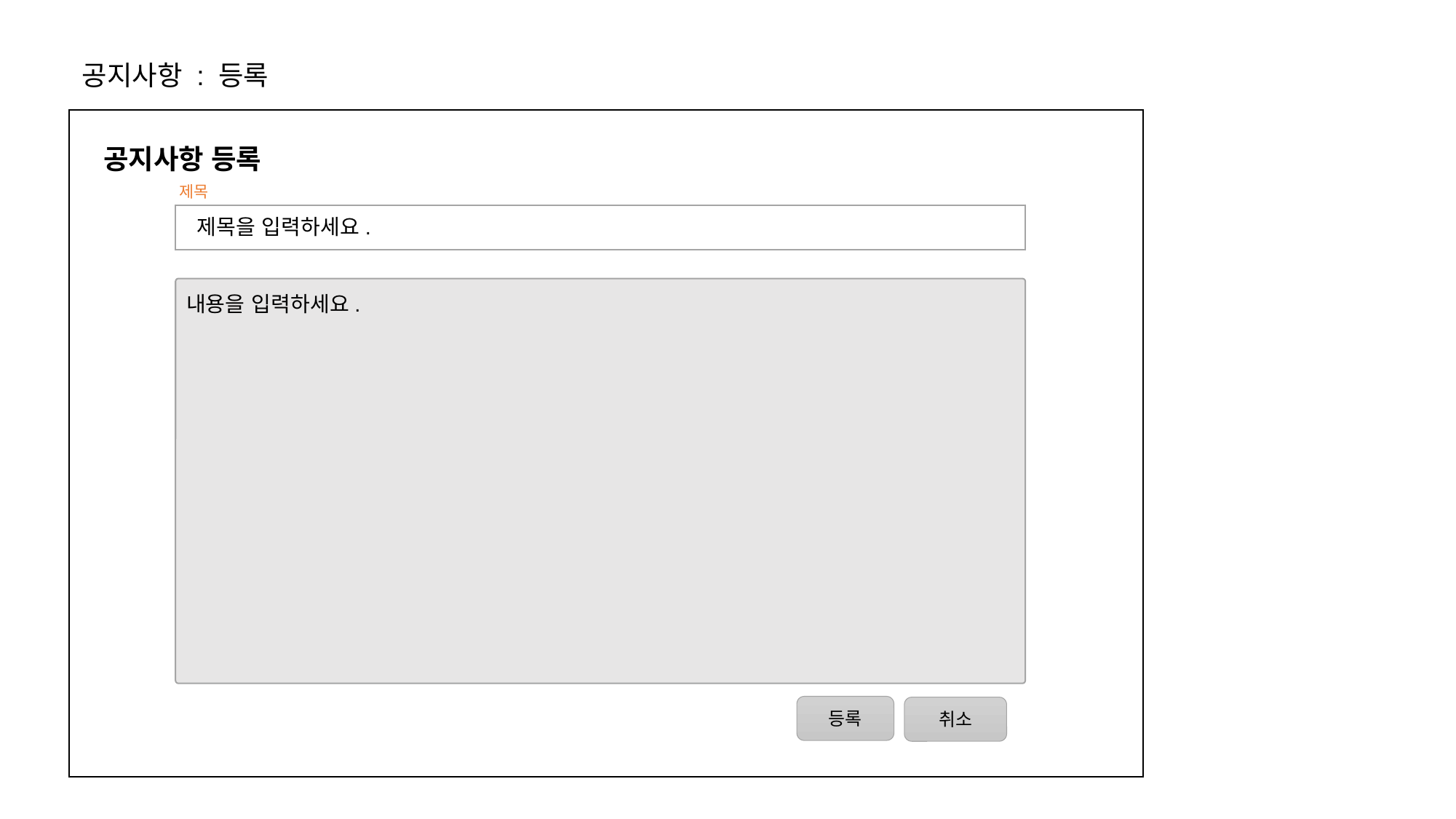

공지사항 : 등록

공지사항 등록
제목

제목을 입력하세요.

내용을 입력하세요.
등록
취소